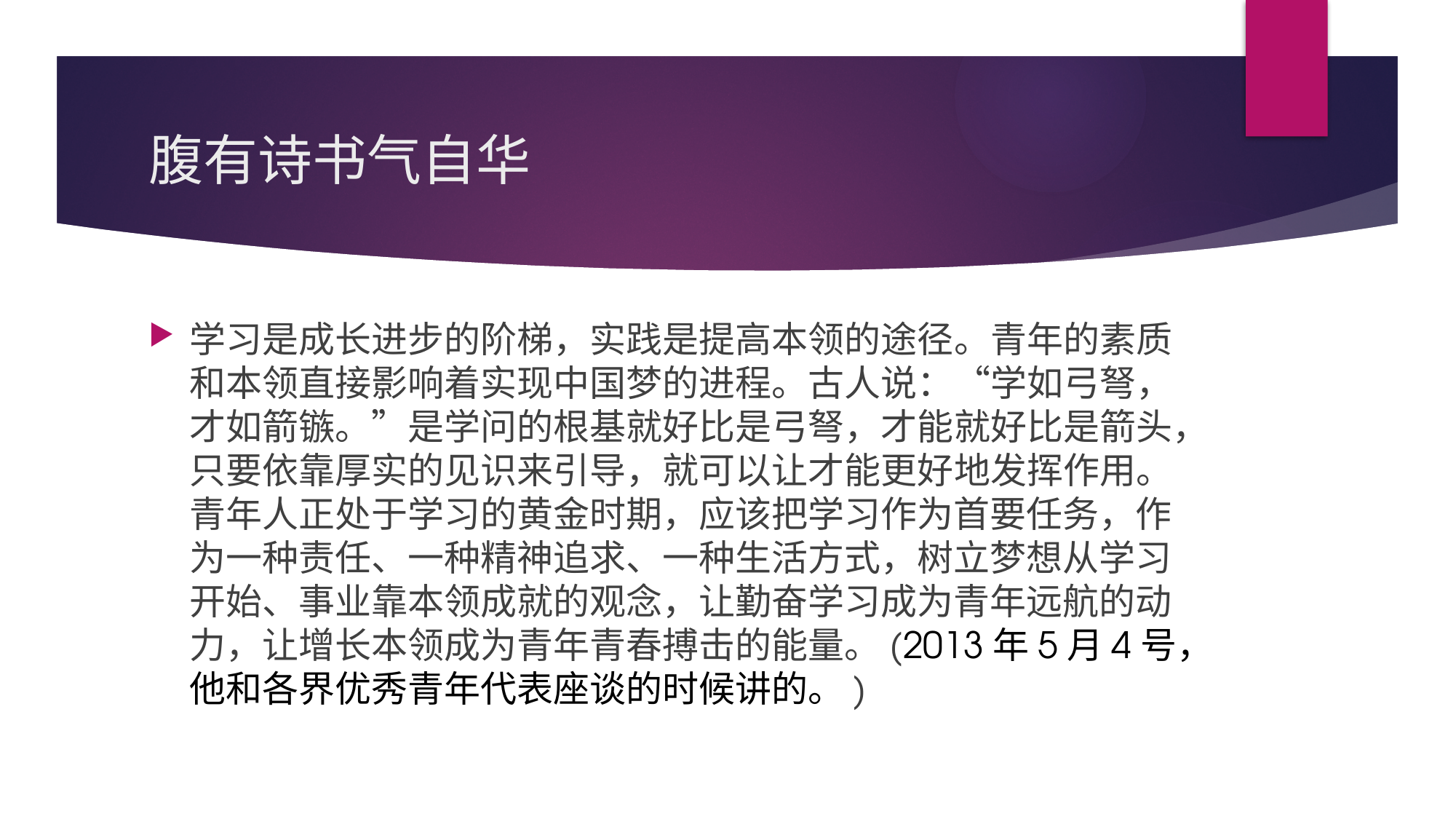

# 腹有诗书气自华
学习是成长进步的阶梯，实践是提高本领的途径。青年的素质和本领直接影响着实现中国梦的进程。古人说：“学如弓弩，才如箭镞。”是学问的根基就好比是弓弩，才能就好比是箭头，只要依靠厚实的见识来引导，就可以让才能更好地发挥作用。青年人正处于学习的黄金时期，应该把学习作为首要任务，作为一种责任、一种精神追求、一种生活方式，树立梦想从学习开始、事业靠本领成就的观念，让勤奋学习成为青年远航的动力，让增长本领成为青年青春搏击的能量。(2013年5月4号，他和各界优秀青年代表座谈的时候讲的。)